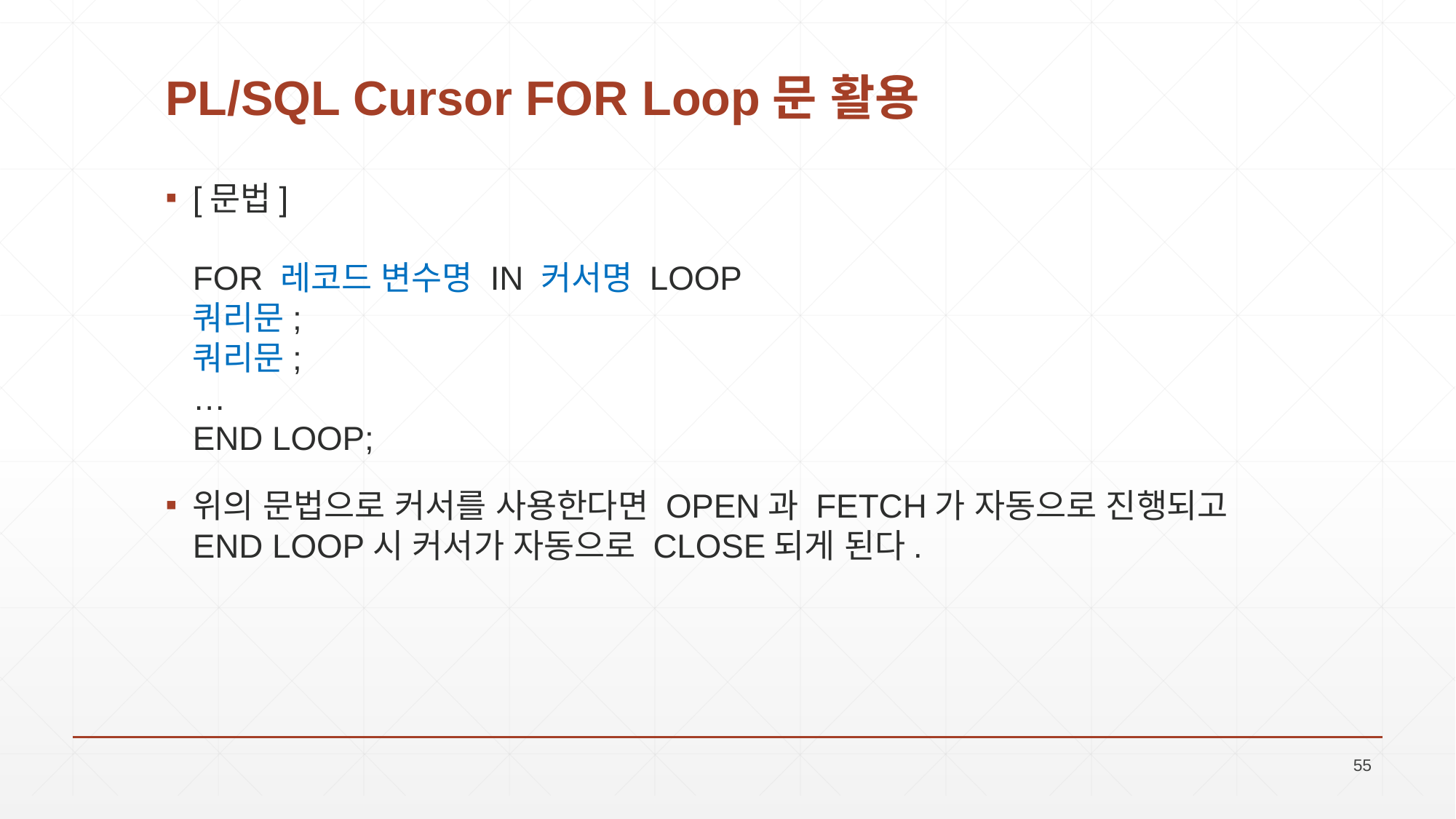

# PL/SQL Cursor FOR Loop문 활용
[문법]
FOR 레코드 변수명 IN 커서명 LOOP
쿼리문;
쿼리문;
…
END LOOP;
위의 문법으로 커서를 사용한다면 OPEN과 FETCH가 자동으로 진행되고 END LOOP시 커서가 자동으로 CLOSE되게 된다.
55